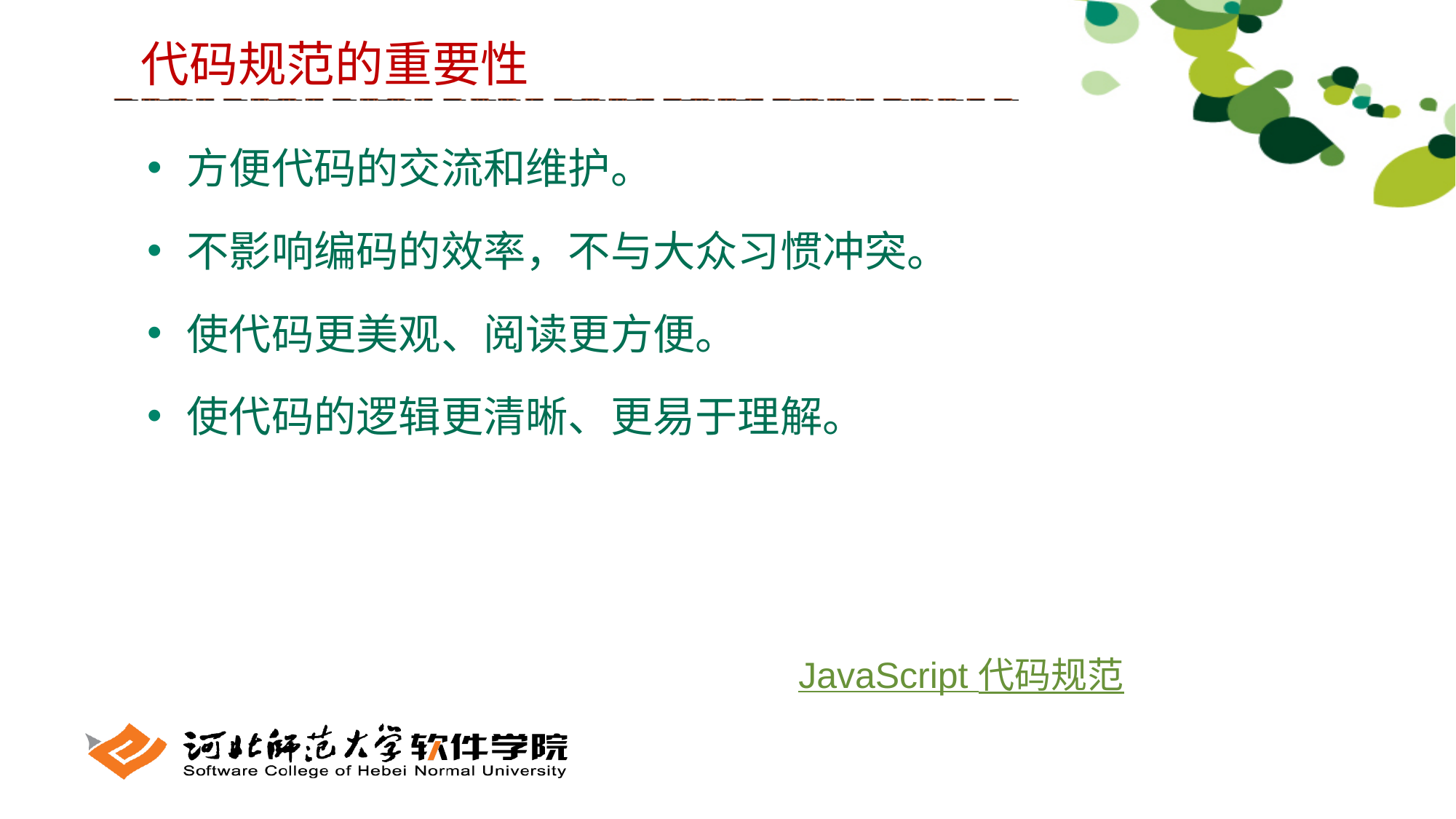

代码规范的重要性

 方便代码的交流和维护。
 不影响编码的效率，不与大众习惯冲突。
 使代码更美观、阅读更方便。
 使代码的逻辑更清晰、更易于理解。
JavaScript 代码规范